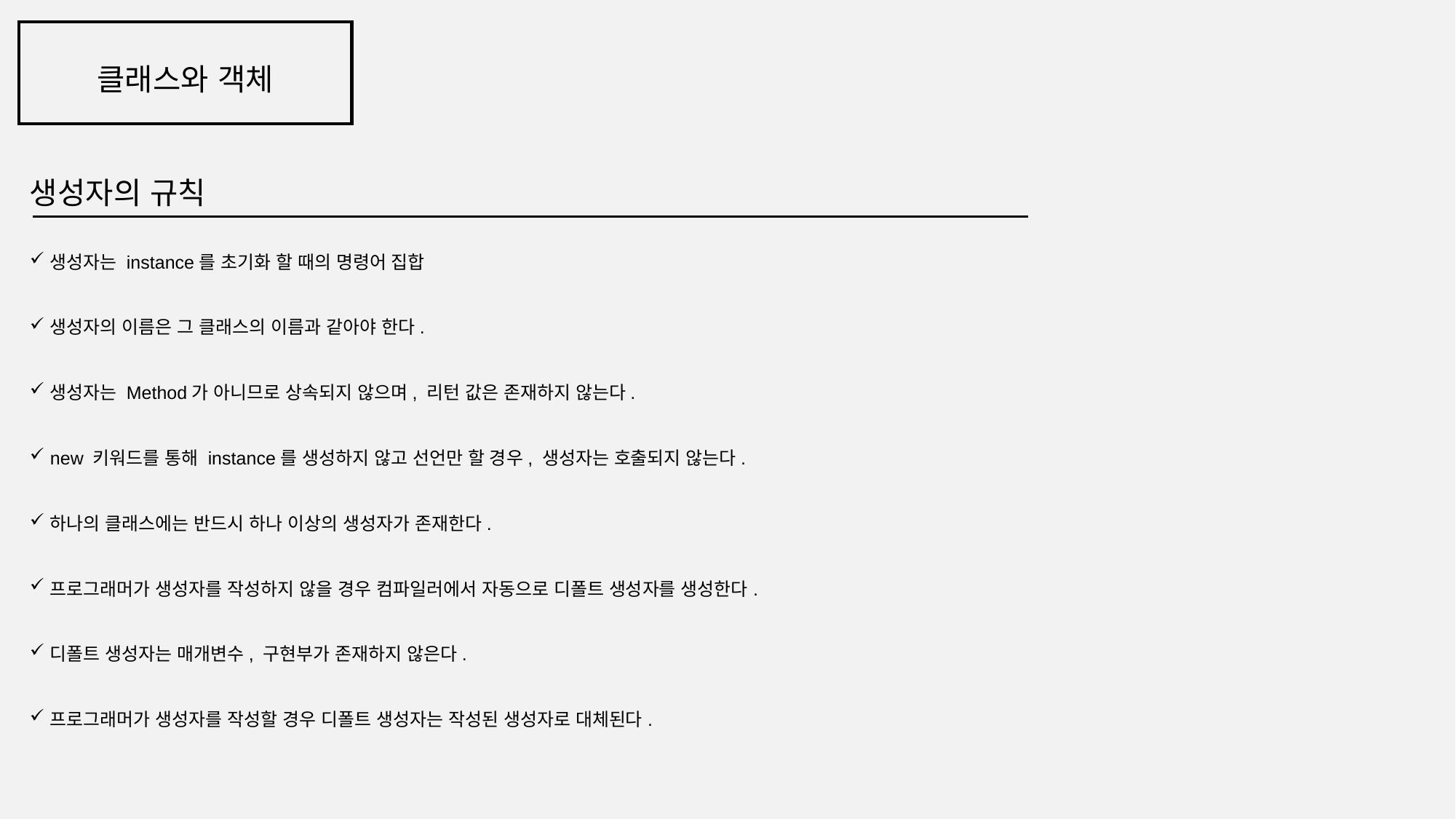

클래스와 객체
생성자의 규칙
생성자는 instance를 초기화 할 때의 명령어 집합

생성자의 이름은 그 클래스의 이름과 같아야 한다.

생성자는 Method가 아니므로 상속되지 않으며, 리턴 값은 존재하지 않는다.

new 키워드를 통해 instance를 생성하지 않고 선언만 할 경우, 생성자는 호출되지 않는다.

하나의 클래스에는 반드시 하나 이상의 생성자가 존재한다.

프로그래머가 생성자를 작성하지 않을 경우 컴파일러에서 자동으로 디폴트 생성자를 생성한다.

디폴트 생성자는 매개변수, 구현부가 존재하지 않은다.

프로그래머가 생성자를 작성할 경우 디폴트 생성자는 작성된 생성자로 대체된다.